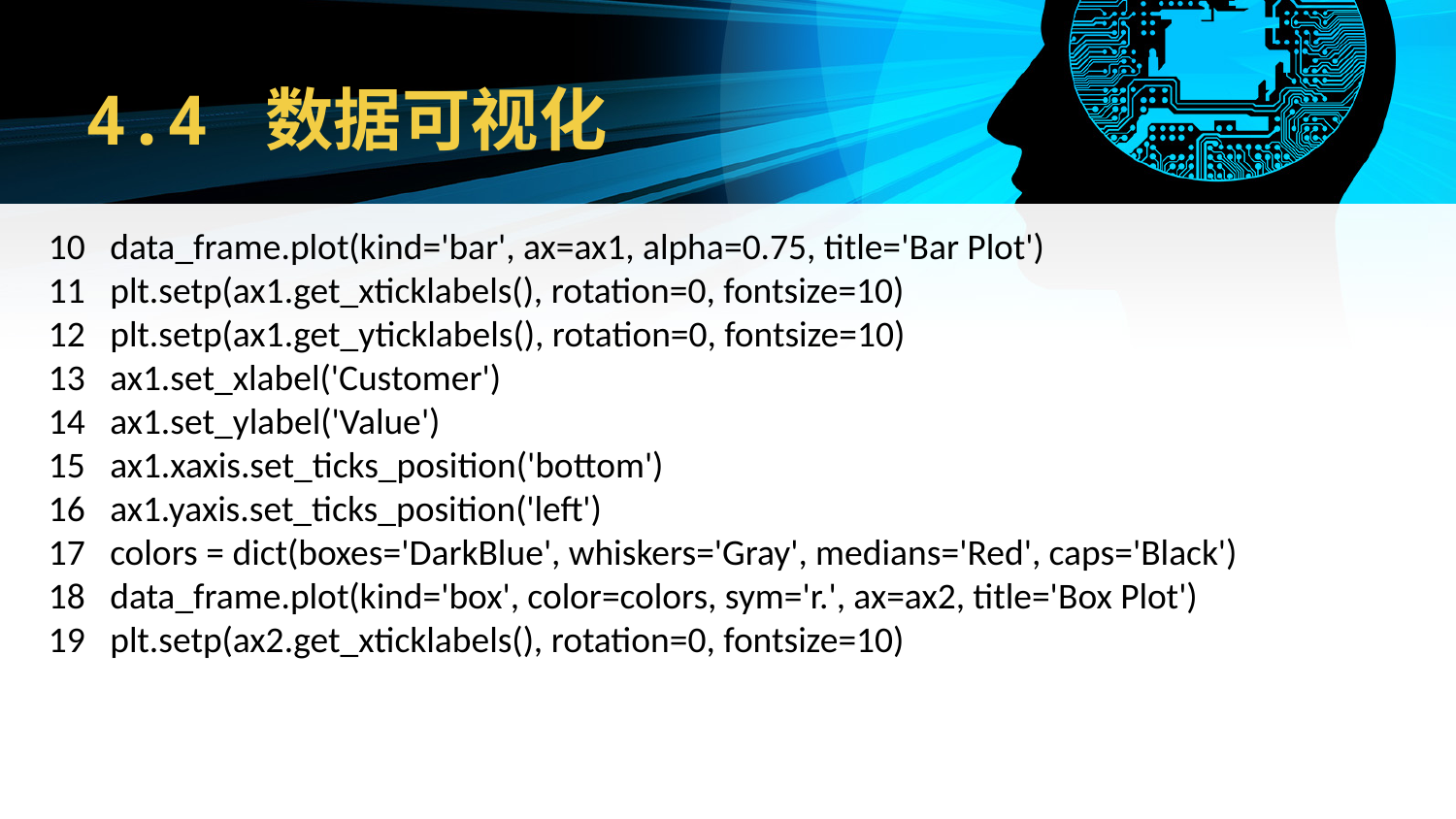

# 4.4 数据可视化
10   data_frame.plot(kind='bar', ax=ax1, alpha=0.75, title='Bar Plot')
11   plt.setp(ax1.get_xticklabels(), rotation=0, fontsize=10)
12   plt.setp(ax1.get_yticklabels(), rotation=0, fontsize=10)
13   ax1.set_xlabel('Customer')
14   ax1.set_ylabel('Value')
15   ax1.xaxis.set_ticks_position('bottom')
16   ax1.yaxis.set_ticks_position('left')
17   colors = dict(boxes='DarkBlue', whiskers='Gray', medians='Red', caps='Black')
18   data_frame.plot(kind='box', color=colors, sym='r.', ax=ax2, title='Box Plot')
19   plt.setp(ax2.get_xticklabels(), rotation=0, fontsize=10)